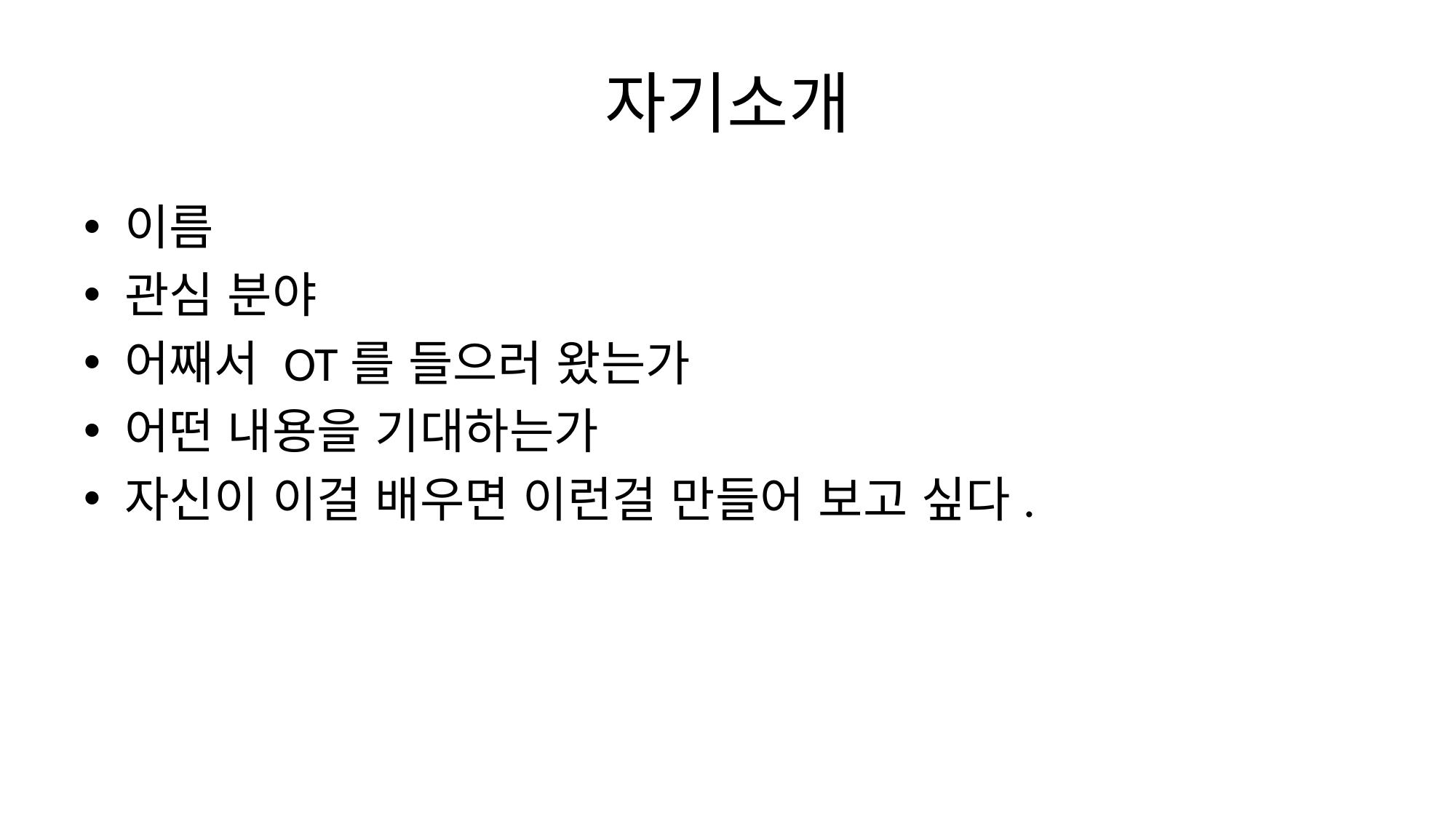

# 자기소개
이름
관심 분야
어째서 OT를 들으러 왔는가
어떤 내용을 기대하는가
자신이 이걸 배우면 이런걸 만들어 보고 싶다.